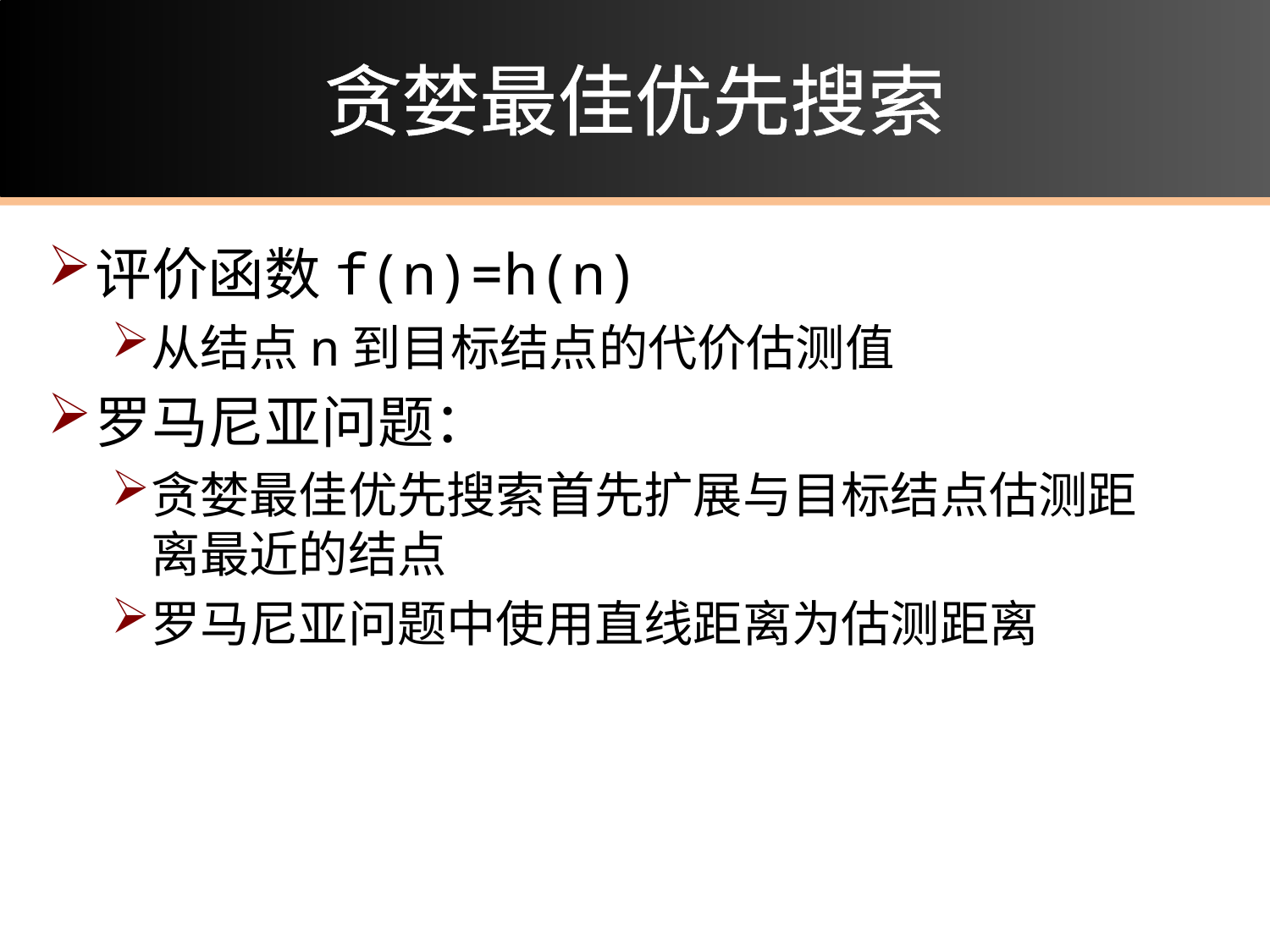

# 贪婪最佳优先搜索
评价函数f(n)=h(n)
从结点n到目标结点的代价估测值
罗马尼亚问题：
贪婪最佳优先搜索首先扩展与目标结点估测距离最近的结点
罗马尼亚问题中使用直线距离为估测距离